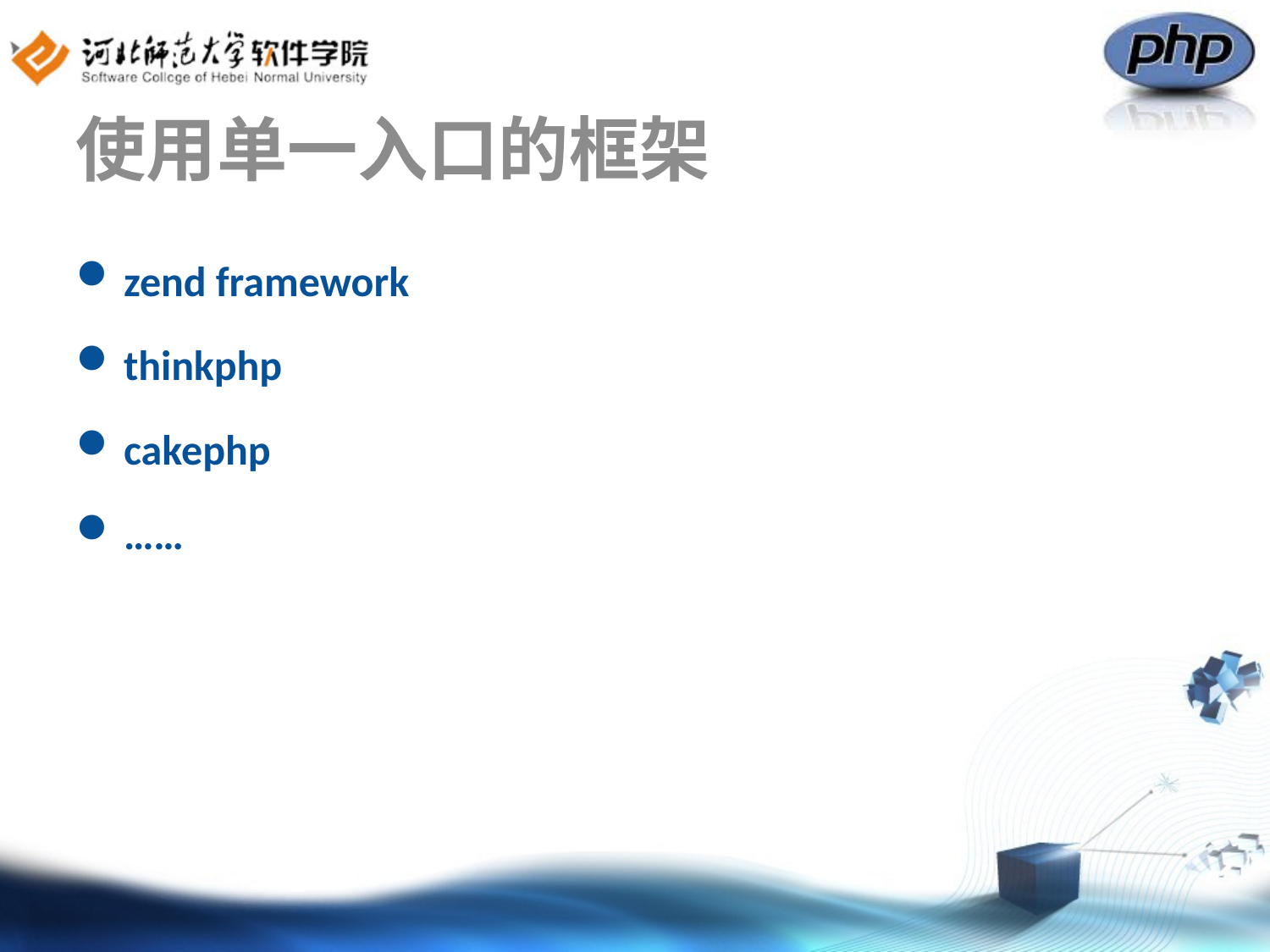

# 使用单一入口的框架
zend framework
thinkphp
cakephp
……